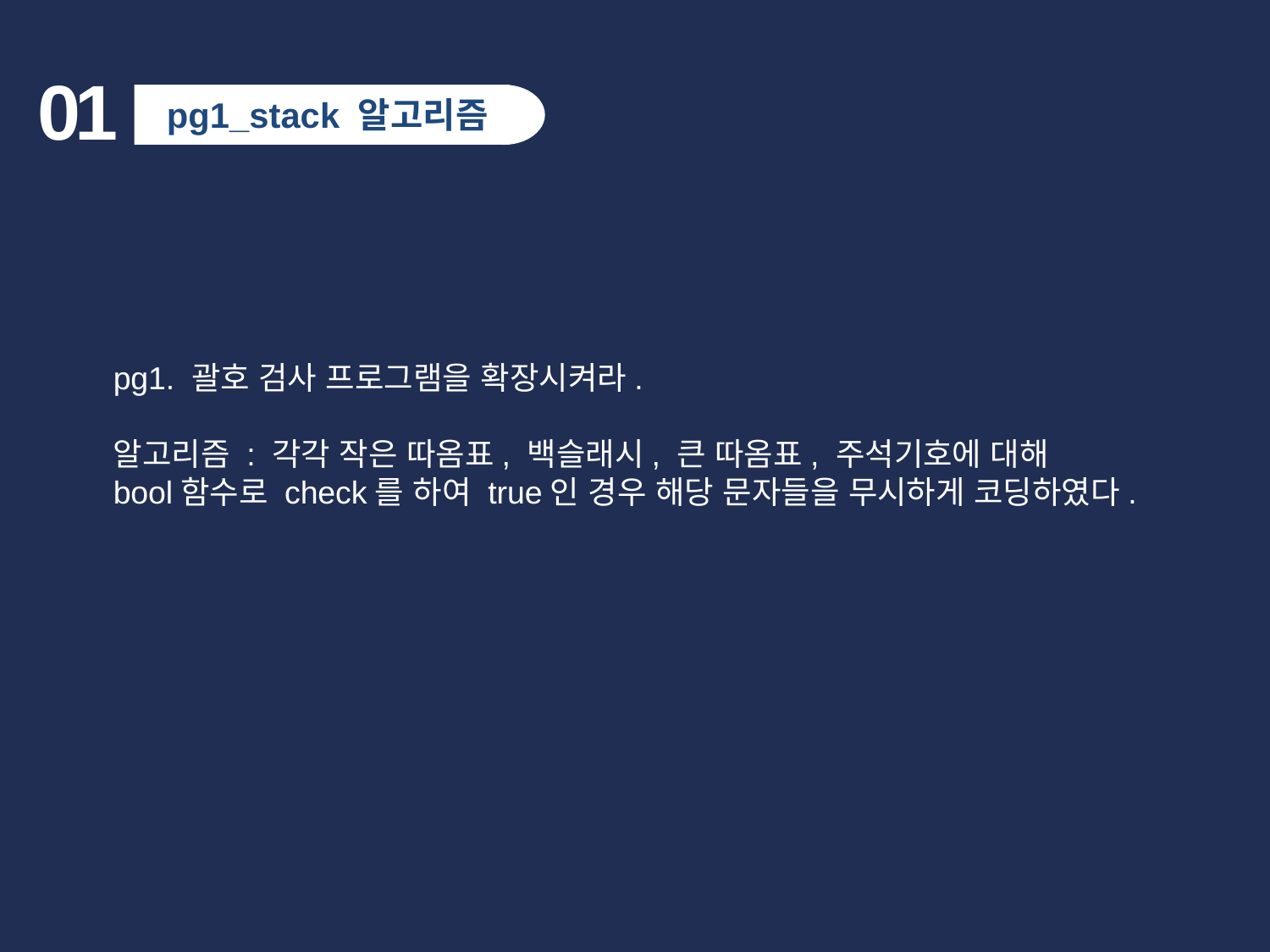

01

pg1_stack 알고리즘
pg1. 괄호 검사 프로그램을 확장시켜라.

알고리즘 : 각각 작은 따옴표, 백슬래시, 큰 따옴표, 주석기호에 대해
bool함수로 check를 하여 true인 경우 해당 문자들을 무시하게 코딩하였다.